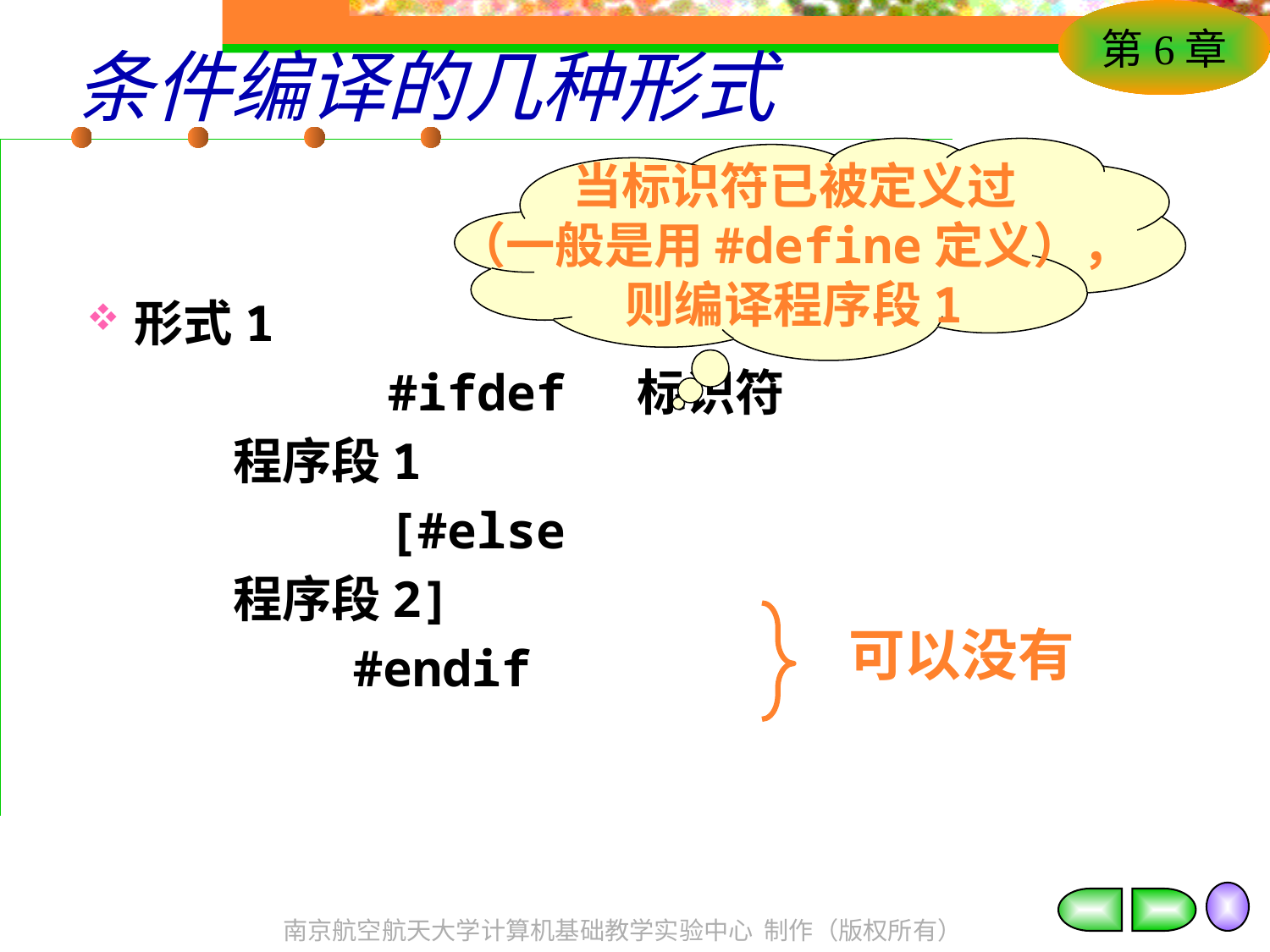

# 条件编译的几种形式
当标识符已被定义过
（一般是用#define定义），
则编译程序段1
形式1
			#ifdef  标识符
            程序段1
			[#else
            程序段2]
         #endif

可以没有